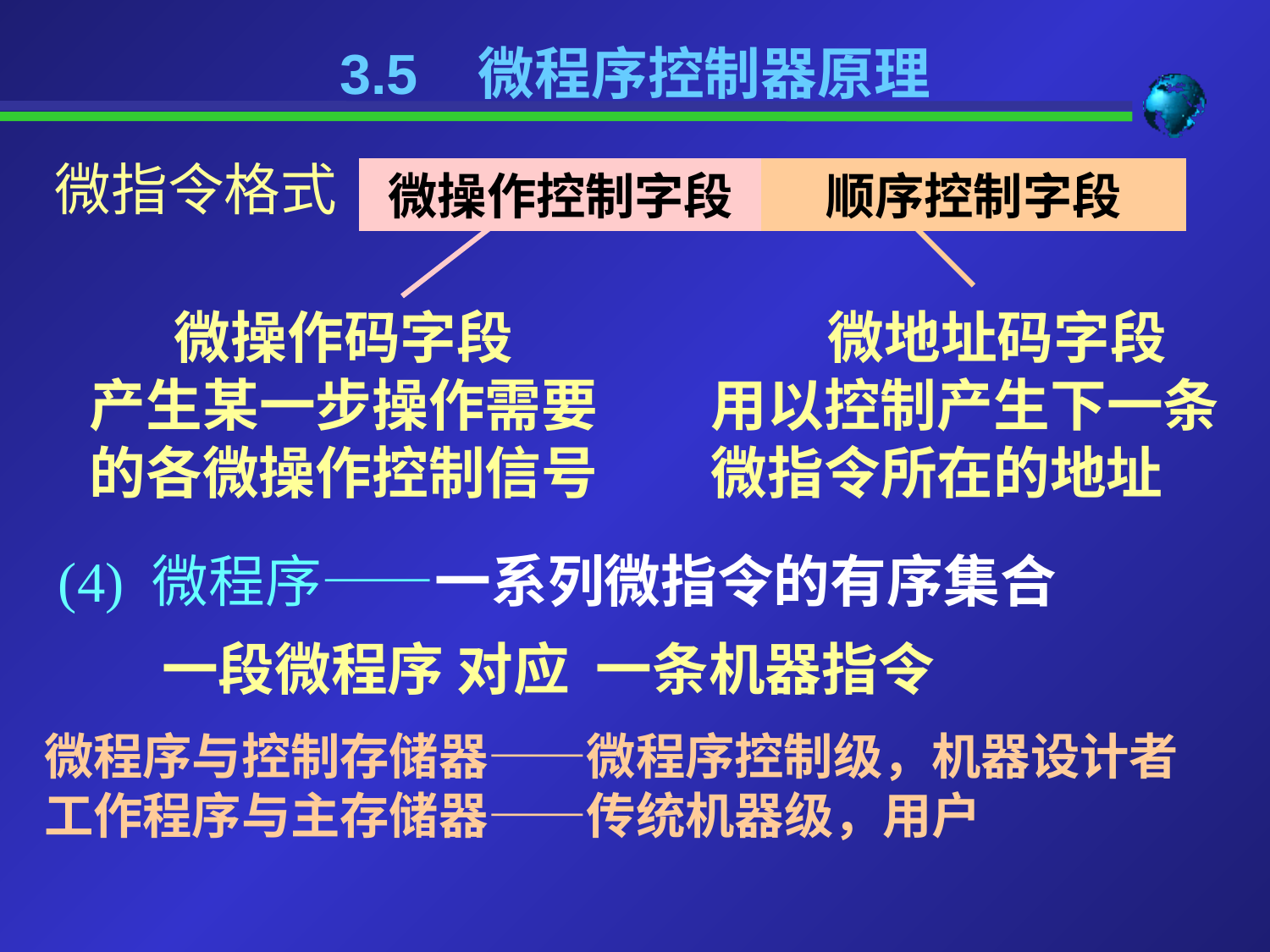

3.5   微程序控制器原理
微指令格式
微操作控制字段
顺序控制字段

微操作码字段
产生某一步操作需要的各微操作控制信号
        微地址码字段
用以控制产生下一条微指令所在的地址
 (4) 微程序——一系列微指令的有序集合
一段微程序 对应  一条机器指令
微程序与控制存储器——微程序控制级，机器设计者
工作程序与主存储器——传统机器级，用户
67